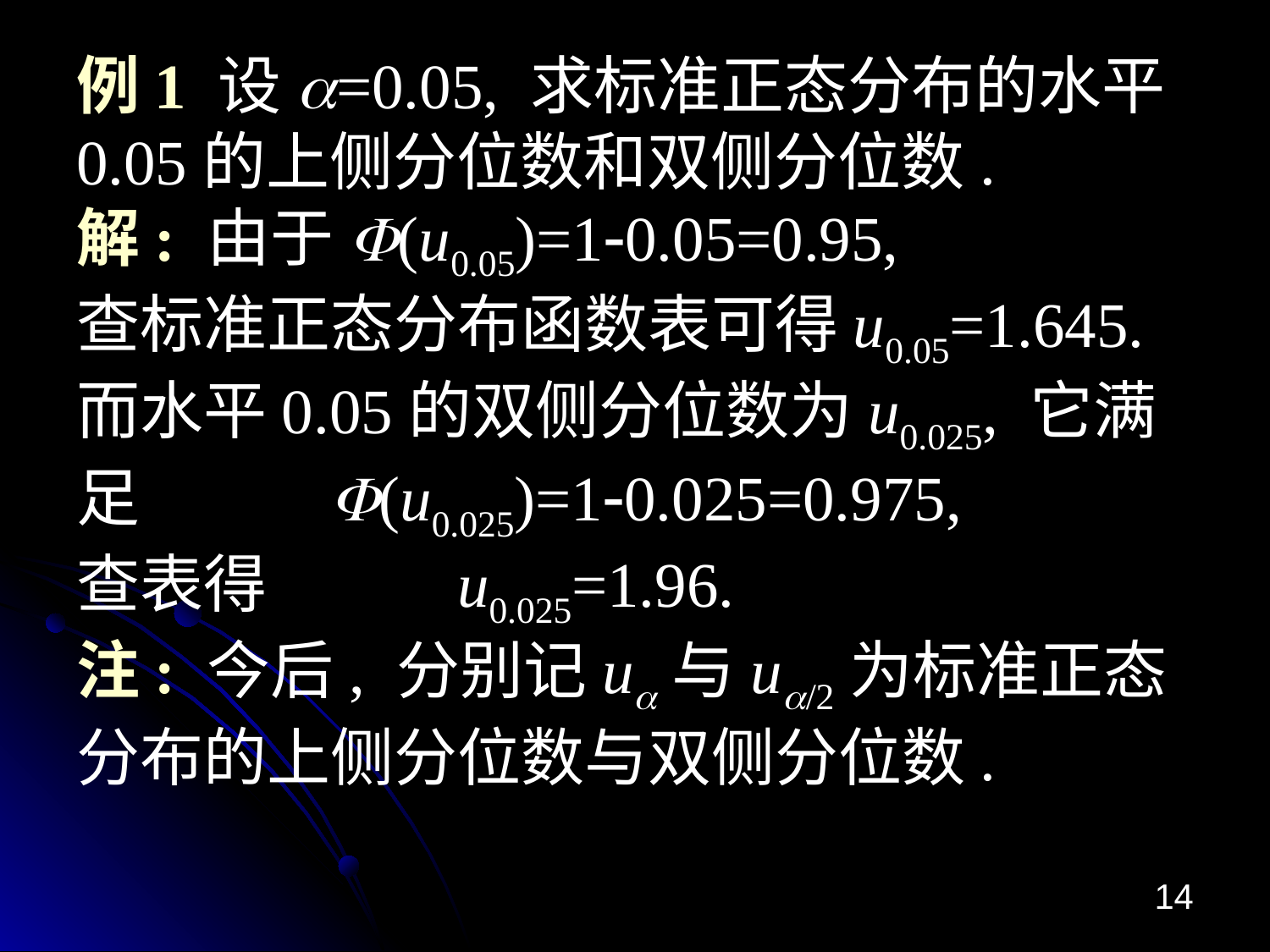

# 例1 设α=0.05, 求标准正态分布的水平0.05的上侧分位数和双侧分位数. 解: 由于Φ(u0.05)=1−0.05=0.95, 查标准正态分布函数表可得u0.05=1.645. 而水平0.05的双侧分位数为u0.025, 它满足		Φ(u0.025)=1−0.025=0.975, 查表得		u0.025=1.96. 注: 今后, 分别记uα与uα/2为标准正态分布的上侧分位数与双侧分位数.
14